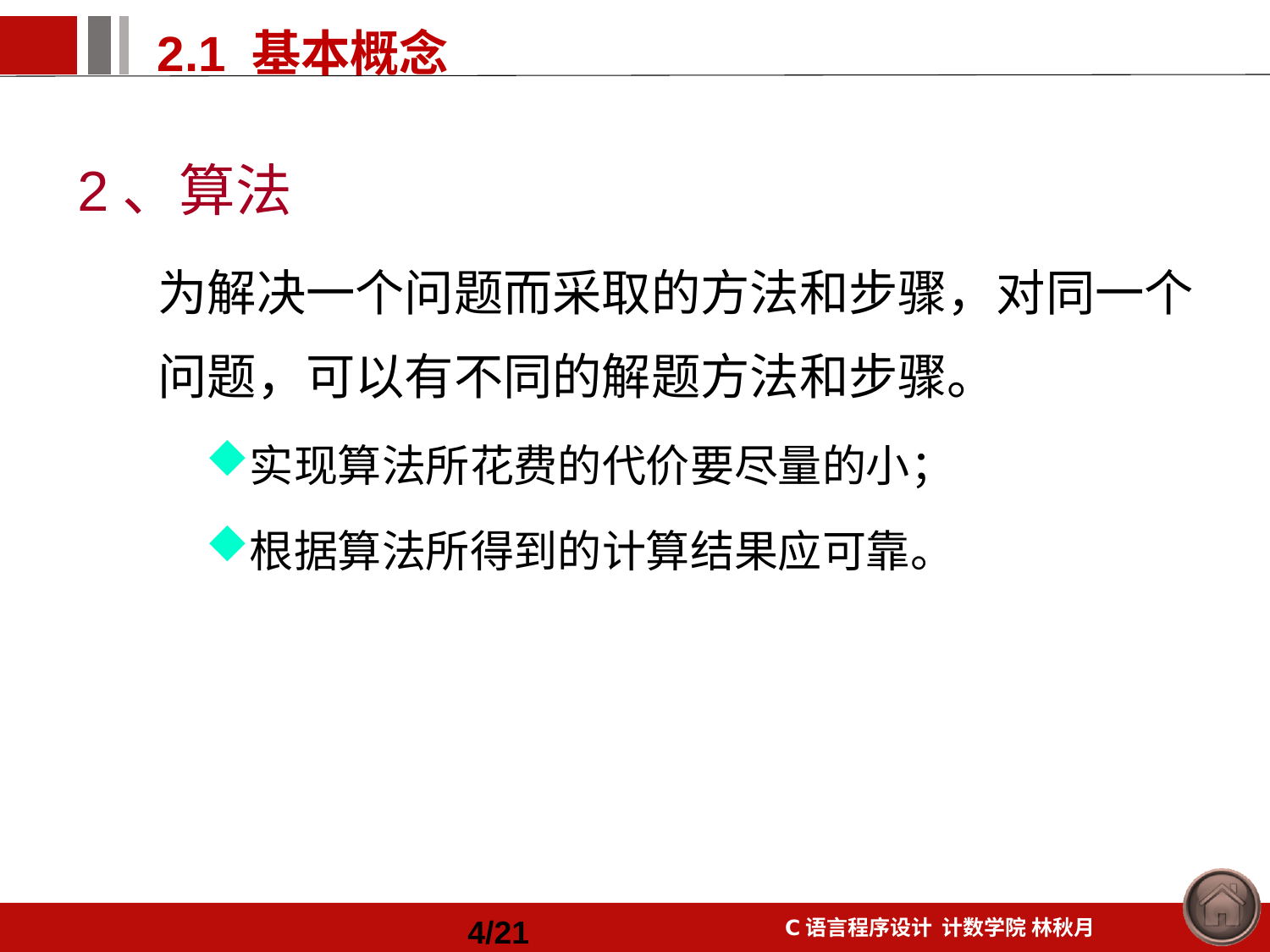

2、算法
为解决一个问题而采取的方法和步骤，对同一个
问题，可以有不同的解题方法和步骤。
实现算法所花费的代价要尽量的小；
根据算法所得到的计算结果应可靠。